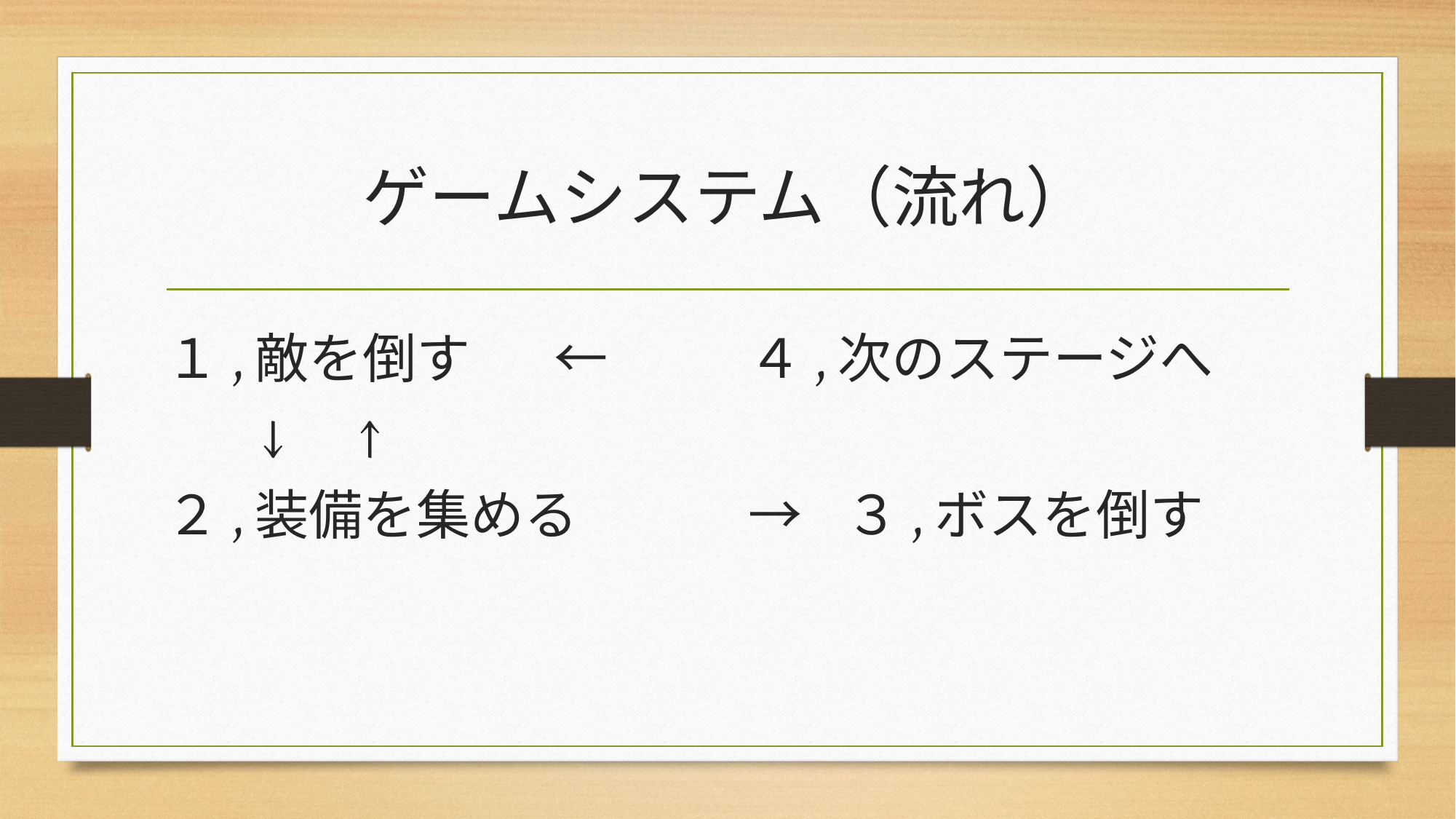

# ゲームシステム（流れ）
１,敵を倒す				←		４,次のステージへ
			↓												↑
２,装備を集める		→		３,ボスを倒す